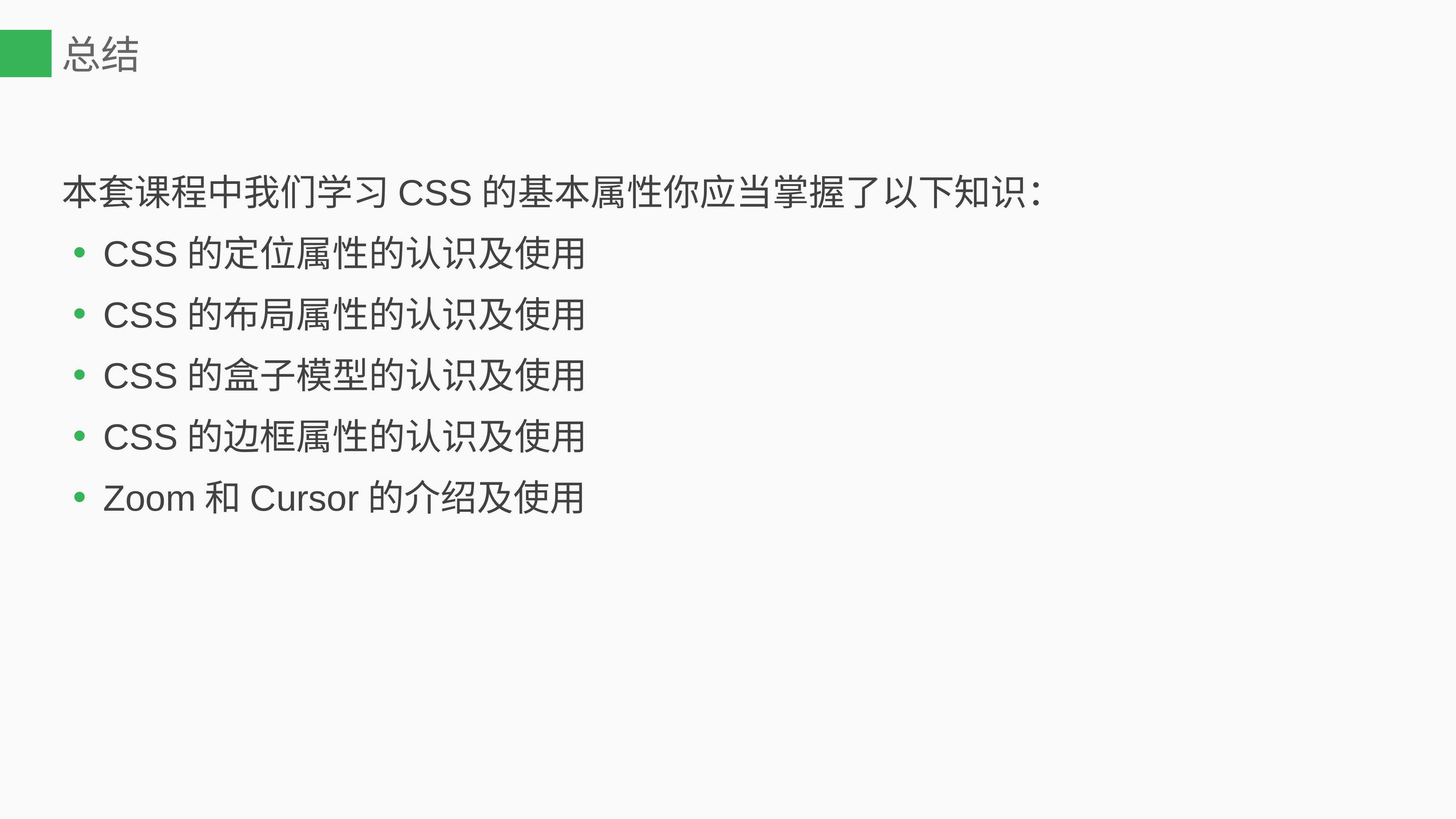

# 总结
本套课程中我们学习CSS的基本属性你应当掌握了以下知识：
CSS的定位属性的认识及使用
CSS的布局属性的认识及使用
CSS的盒子模型的认识及使用
CSS的边框属性的认识及使用
Zoom和Cursor的介绍及使用